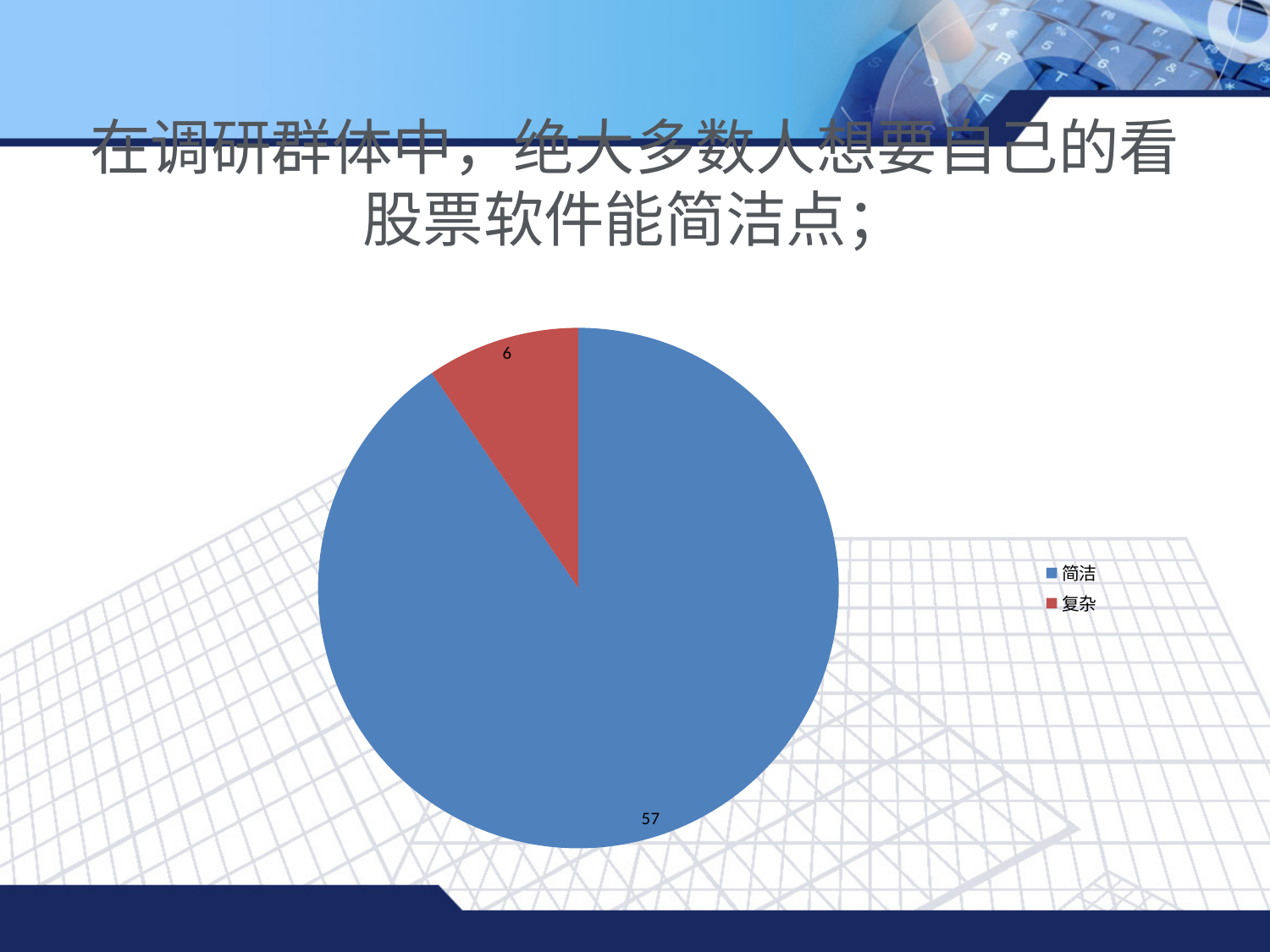

# 在调研群体中，绝大多数人想要自己的看股票软件能简洁点；

### Chart

| Category |  |
|---|---|
| 简洁 | 57.0 |
| 复杂 | 6.0 |